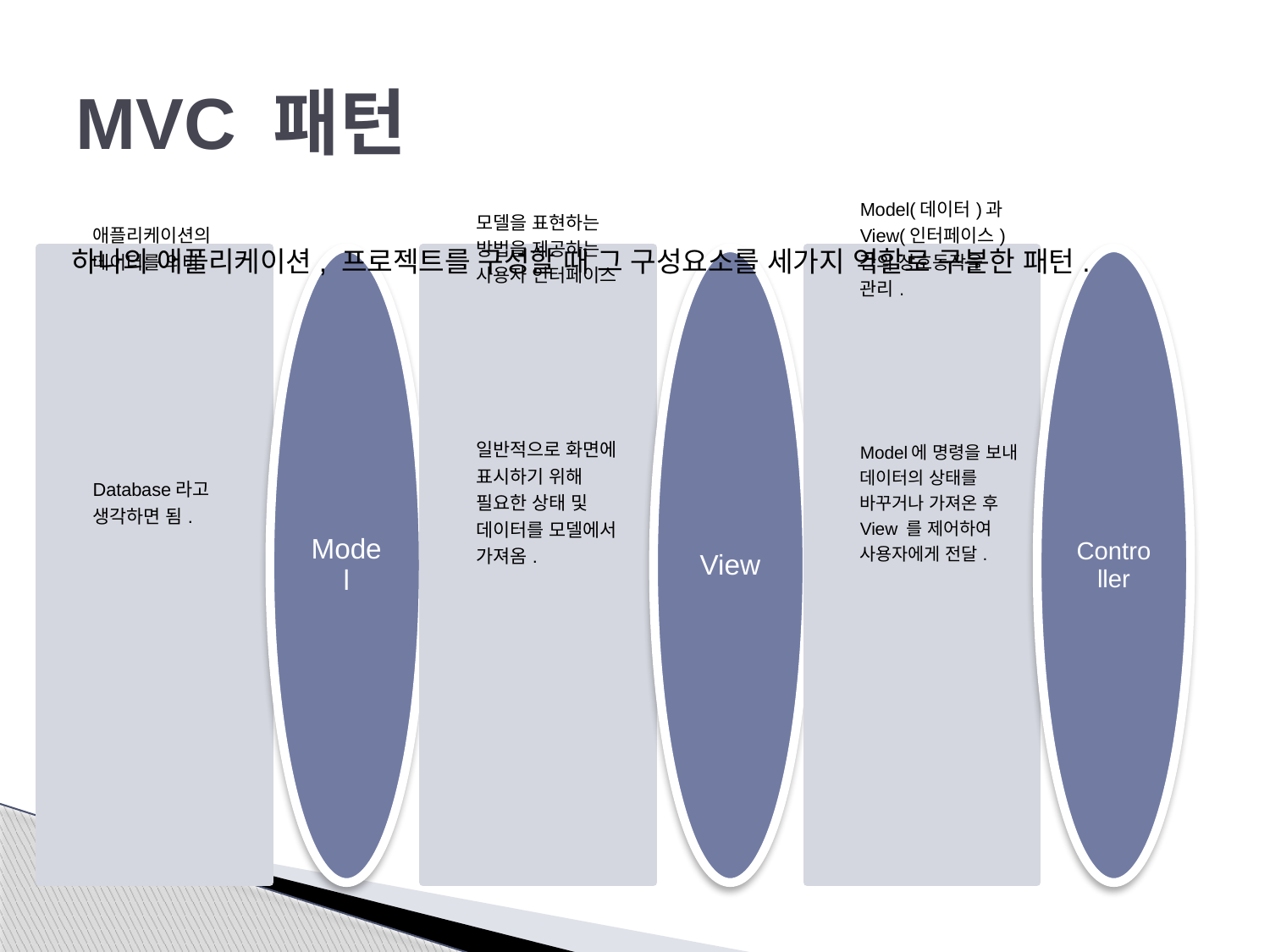

# MVC 패턴
하나의 애플리케이션, 프로젝트를 구성할 때 그 구성요소를 세가지 역할로 구분한 패턴.
Model
View
Controller
Database라고 생각하면 됨.
Model에 명령을 보내 데이터의 상태를 바꾸거나 가져온 후 View 를 제어하여 사용자에게 전달.
일반적으로 화면에 표시하기 위해 필요한 상태 및 데이터를 모델에서 가져옴.